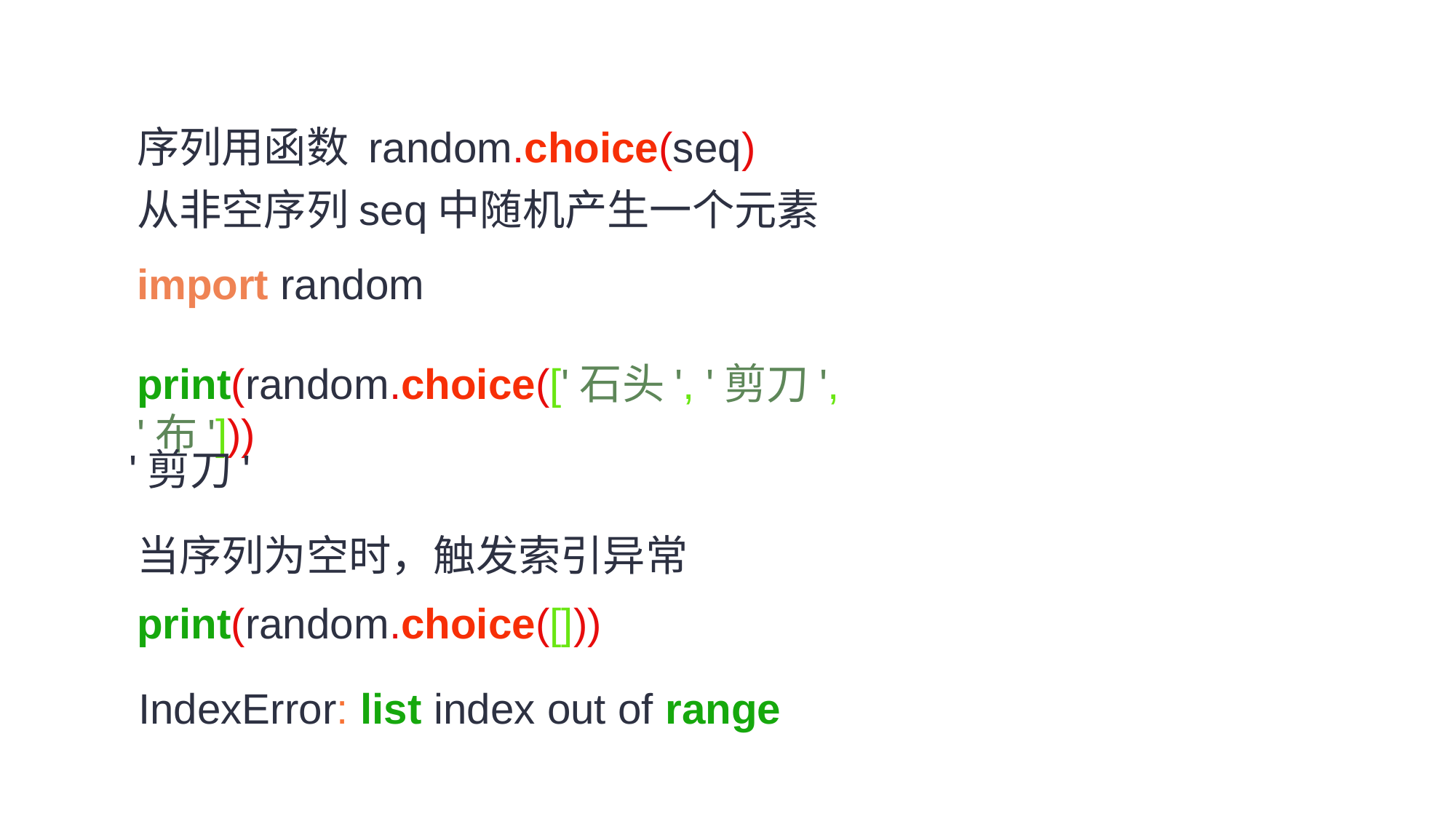

序列用函数 random.choice(seq)
从非空序列seq中随机产生一个元素
import random
print(random.choice(['石头', '剪刀', '布']))
'剪刀'
当序列为空时，触发索引异常
print(random.choice([]))
IndexError: list index out of range